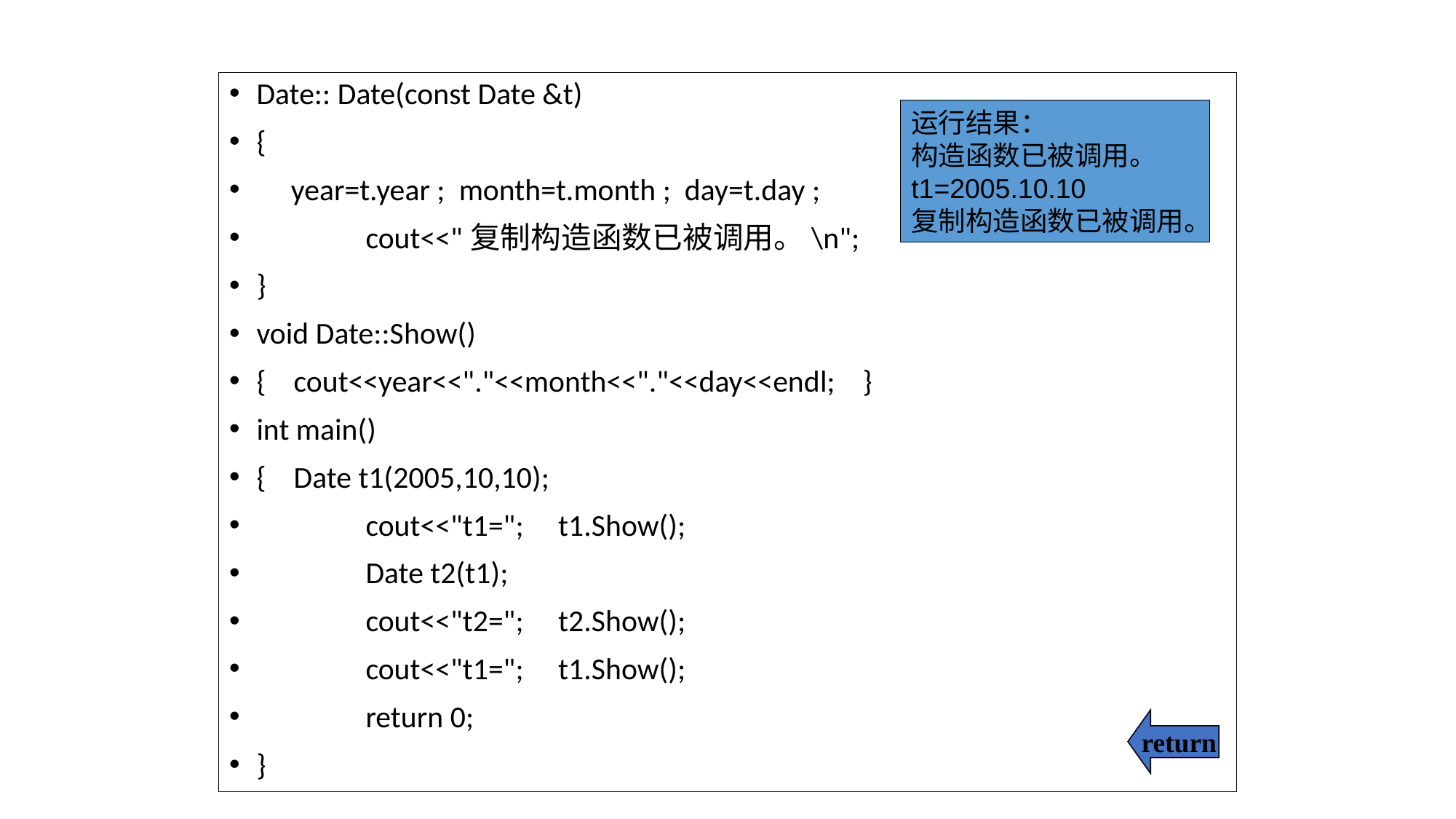

Date:: Date(const Date &t)
{
     year=t.year ;  month=t.month ;  day=t.day ;
	cout<<"复制构造函数已被调用。\n";
}
void Date::Show()
{    cout<<year<<"."<<month<<"."<<day<<endl;    }
int main()
{    Date t1(2005,10,10);
	cout<<"t1=";     t1.Show();
	Date t2(t1);
	cout<<"t2=";     t2.Show();
	cout<<"t1=";     t1.Show();
	return 0;
}
运行结果：
构造函数已被调用。
t1=2005.10.10
复制构造函数已被调用。
return